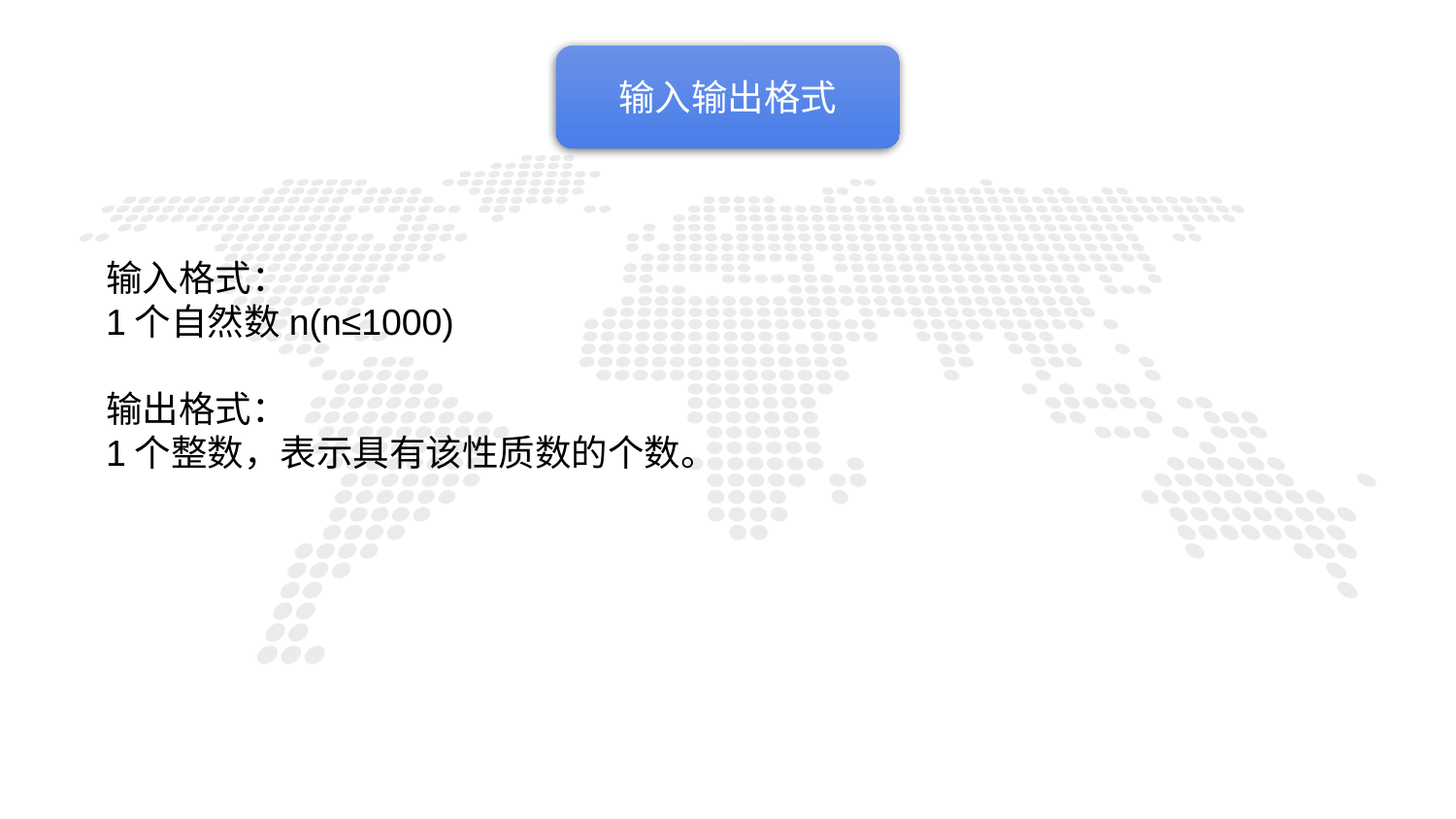

输入输出格式
输入格式：
1个自然数n(n≤1000)

输出格式：
1个整数，表示具有该性质数的个数。